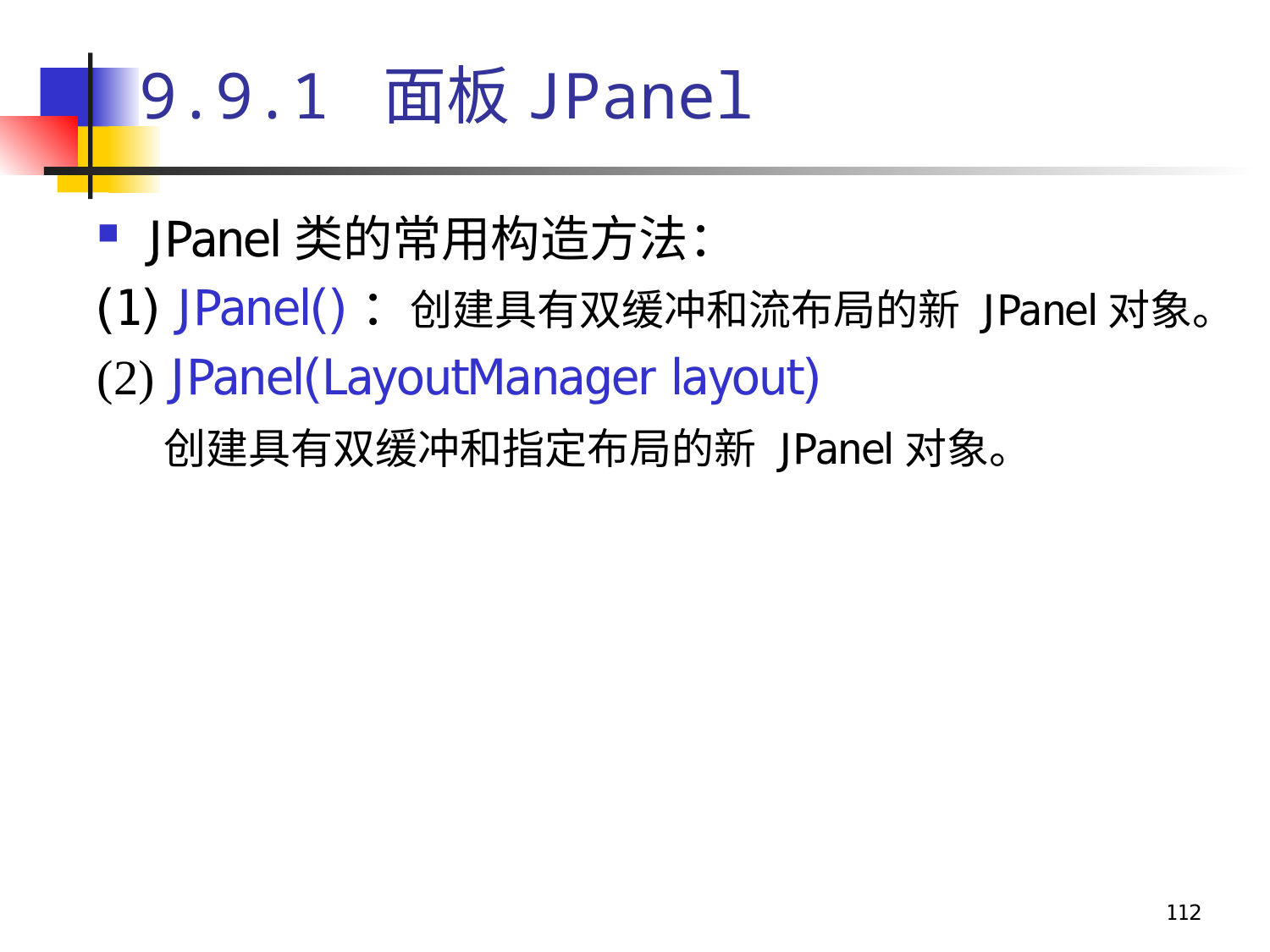

# 9.9.1 面板JPanel
JPanel类的常用构造方法：
(1) JPanel()：创建具有双缓冲和流布局的新 JPanel对象。
(2) JPanel(LayoutManager layout)
     创建具有双缓冲和指定布局的新 JPanel对象。